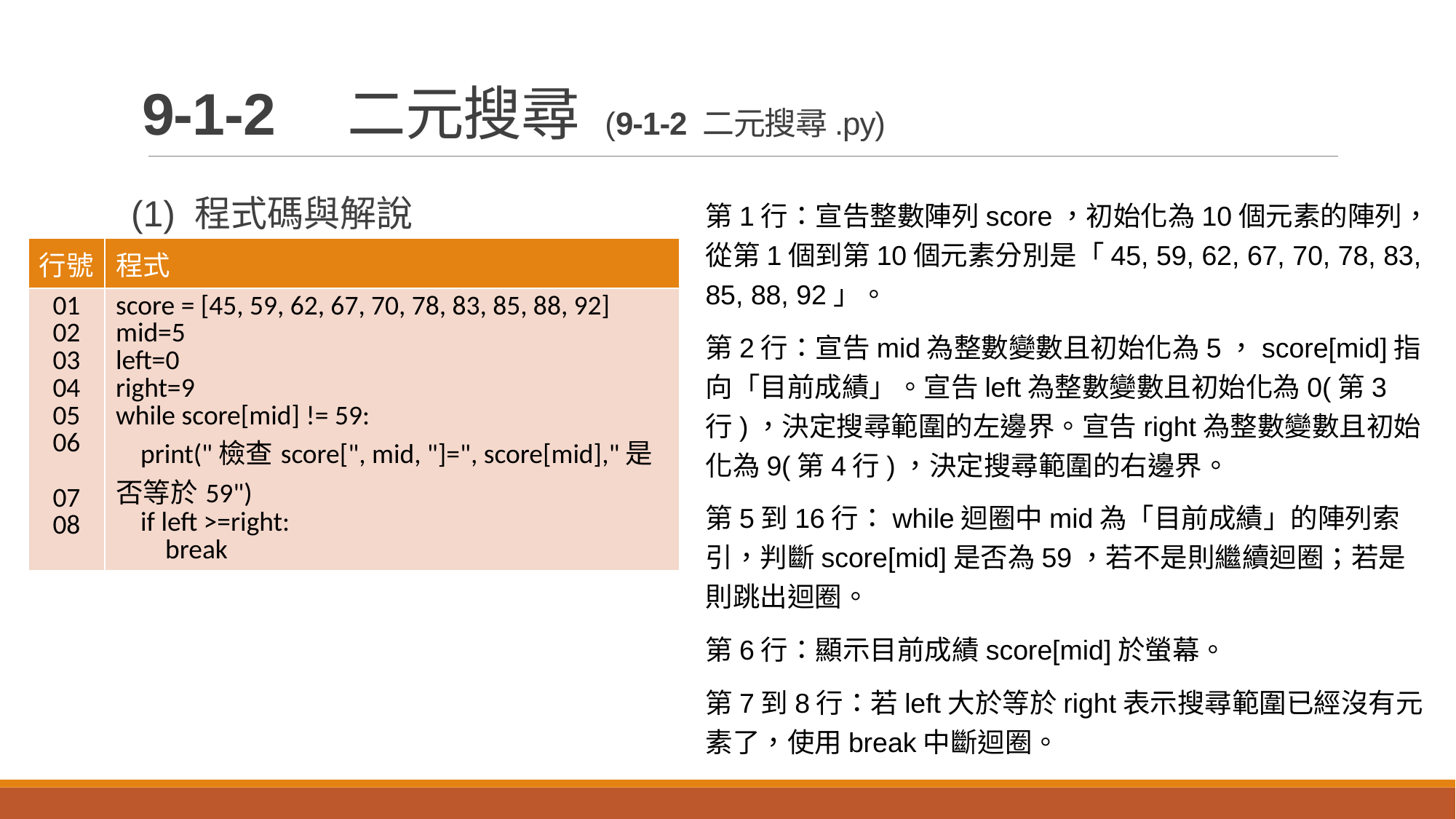

# 9-1-2　二元搜尋 (9-1-2 二元搜尋.py)
(1) 程式碼與解說
第1行：宣告整數陣列score，初始化為10個元素的陣列，從第1個到第10個元素分別是「45, 59, 62, 67, 70, 78, 83, 85, 88, 92」。
第2行：宣告mid為整數變數且初始化為5，score[mid]指向「目前成績」。宣告left為整數變數且初始化為0(第3行)，決定搜尋範圍的左邊界。宣告right為整數變數且初始化為9(第4行)，決定搜尋範圍的右邊界。
第5到16行：while迴圈中mid為「目前成績」的陣列索引，判斷score[mid]是否為59，若不是則繼續迴圈；若是則跳出迴圈。
第6行：顯示目前成績score[mid]於螢幕。
第7到8行：若left大於等於right表示搜尋範圍已經沒有元素了，使用break中斷迴圈。
| 行號 | 程式 |
| --- | --- |
| 01 02 03 04 05 06 07 08 | score = [45, 59, 62, 67, 70, 78, 83, 85, 88, 92] mid=5 left=0 right=9 while score[mid] != 59: print("檢查score[", mid, "]=", score[mid],"是否等於59") if left >=right: break |